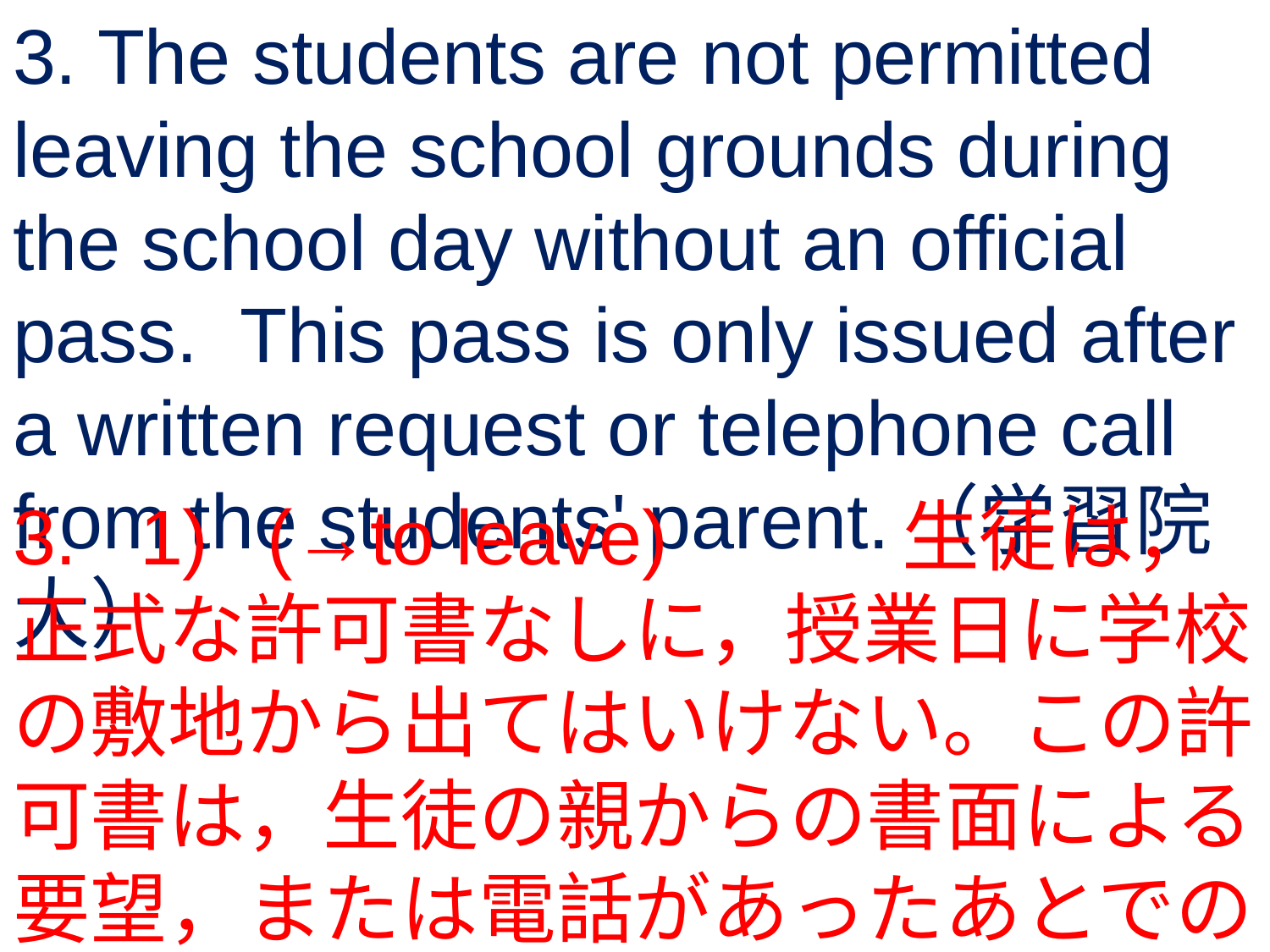

# 3. The students are not permitted leaving the school grounds during the school day without an official pass.  This pass is only issued after a written request or telephone call from the students' parent.	（学習院大）
3.	1) 	(→to leave)		生徒は，正式な許可書なしに，授業日に学校の敷地から出てはいけない。この許可書は，生徒の親からの書面による要望，または電話があったあとでのみ発行される。例題6